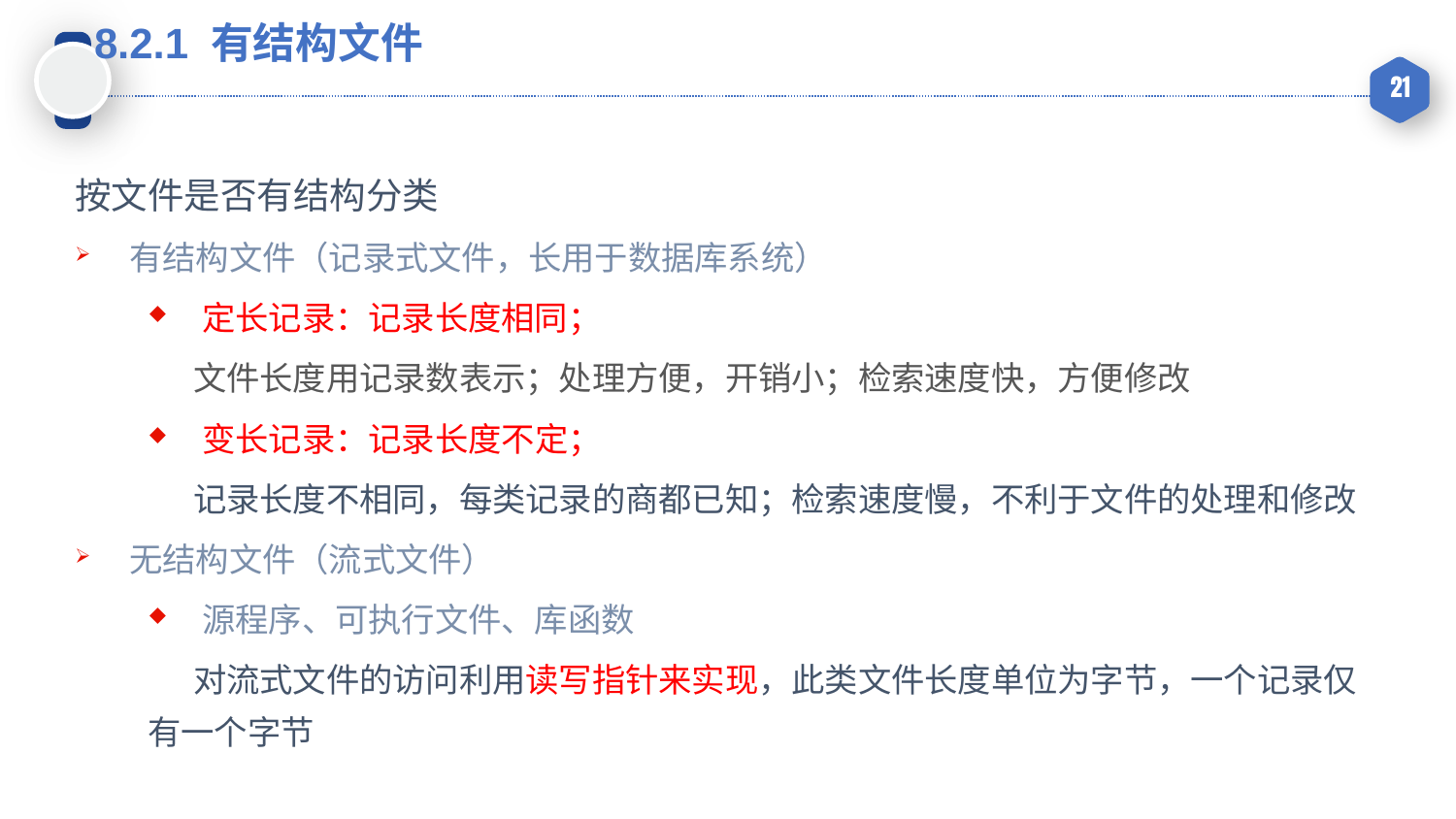

8.2.1 有结构文件
按文件是否有结构分类
有结构文件（记录式文件，长用于数据库系统）
定长记录：记录长度相同；
     文件长度用记录数表示；处理方便，开销小；检索速度快，方便修改
变长记录：记录长度不定；
     记录长度不相同，每类记录的商都已知；检索速度慢，不利于文件的处理和修改
无结构文件（流式文件）
源程序、可执行文件、库函数
     对流式文件的访问利用读写指针来实现，此类文件长度单位为字节，一个记录仅有一个字节